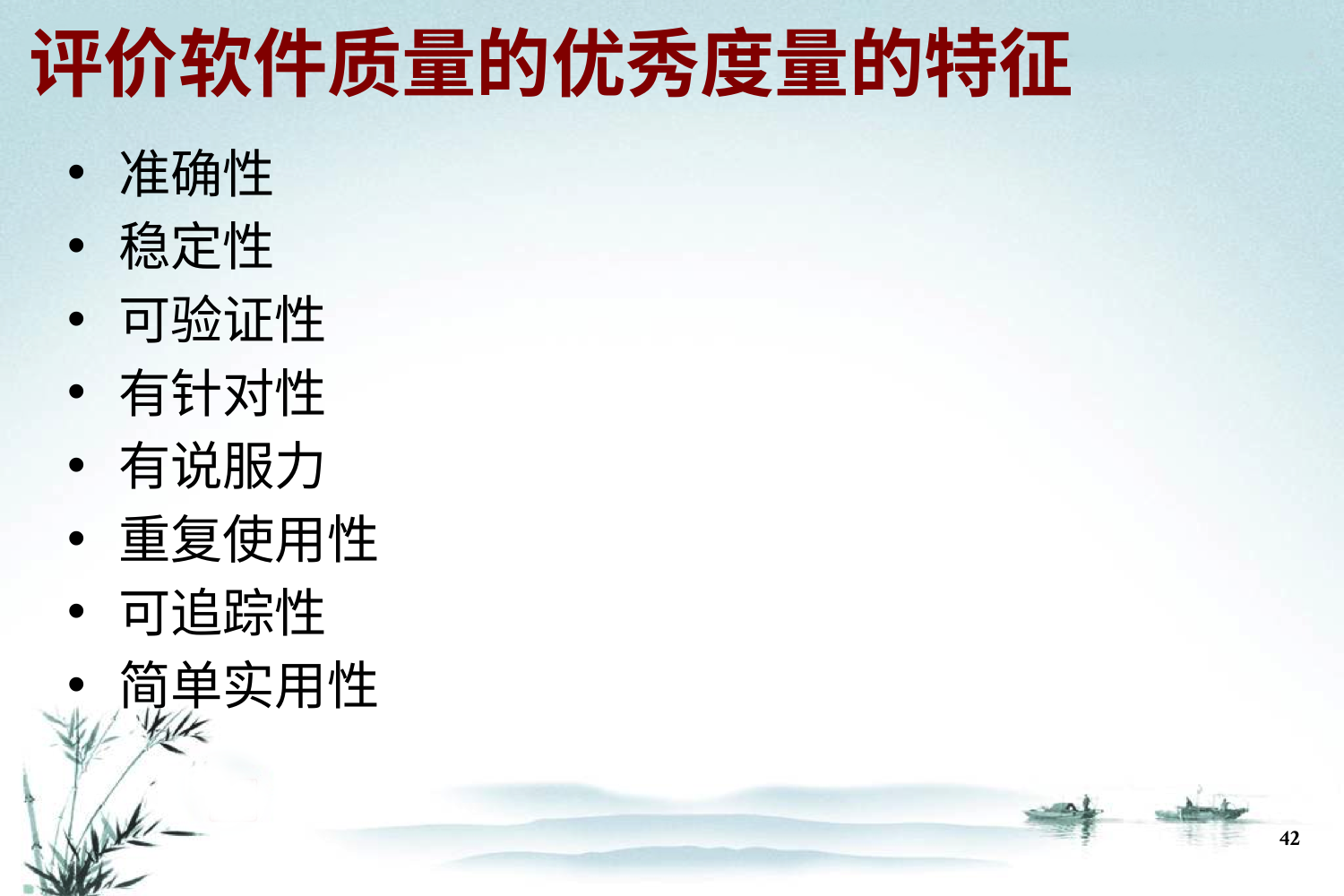

# 评价软件质量的优秀度量的特征
准确性
稳定性
可验证性
有针对性
有说服力
重复使用性
可追踪性
简单实用性

42